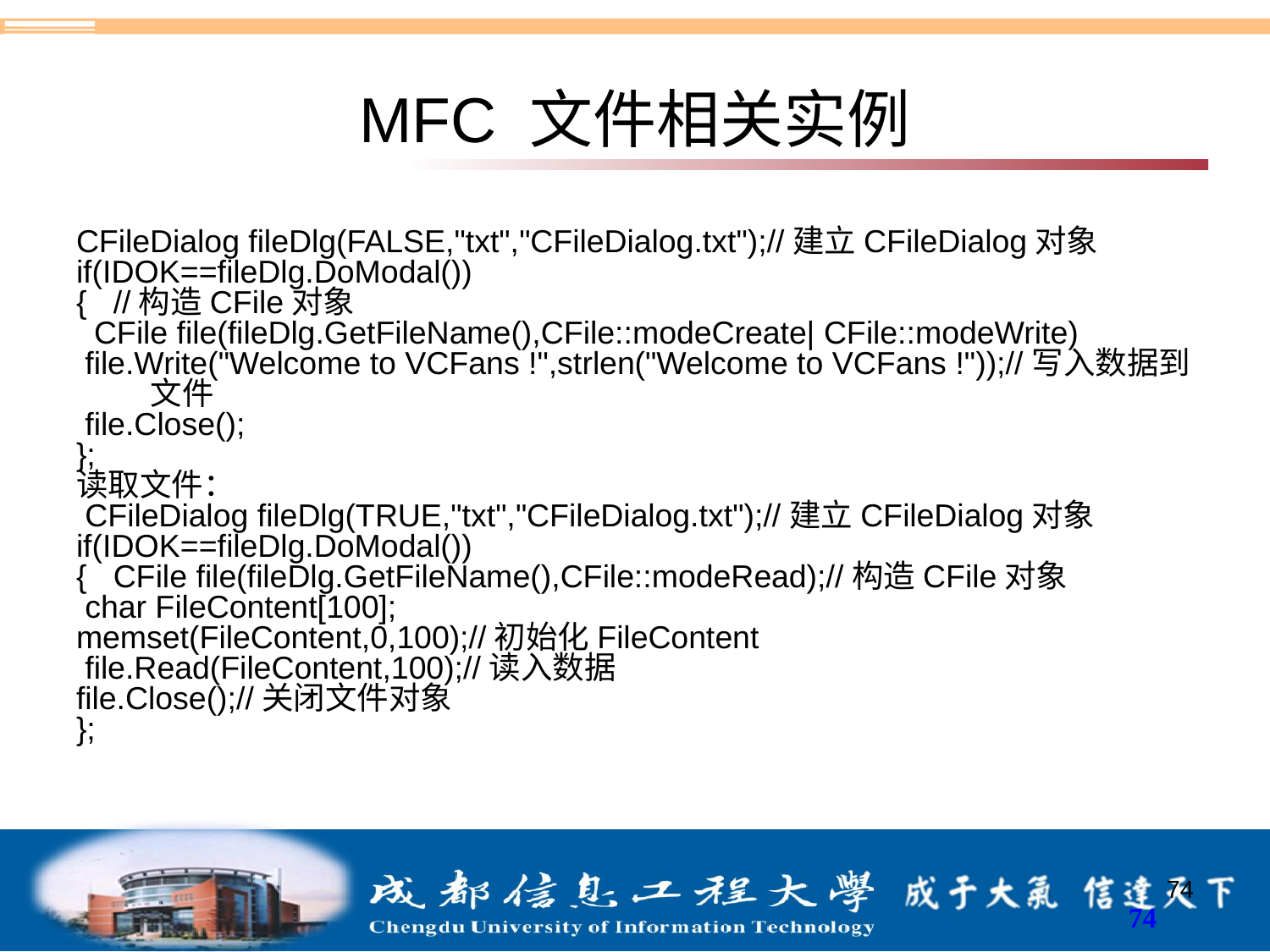

# MFC 文件相关实例
CFileDialog fileDlg(FALSE,"txt","CFileDialog.txt");//建立CFileDialog对象
if(IDOK==fileDlg.DoModal())
{   //构造CFile对象
  CFile file(fileDlg.GetFileName(),CFile::modeCreate| CFile::modeWrite)
 file.Write("Welcome to VCFans !",strlen("Welcome to VCFans !"));//写入数据到文件
 file.Close();
};
读取文件：
 CFileDialog fileDlg(TRUE,"txt","CFileDialog.txt");//建立CFileDialog对象
if(IDOK==fileDlg.DoModal())
{   CFile file(fileDlg.GetFileName(),CFile::modeRead);//构造CFile对象
 char FileContent[100];
memset(FileContent,0,100);//初始化FileContent
 file.Read(FileContent,100);//读入数据
file.Close();//关闭文件对象
};